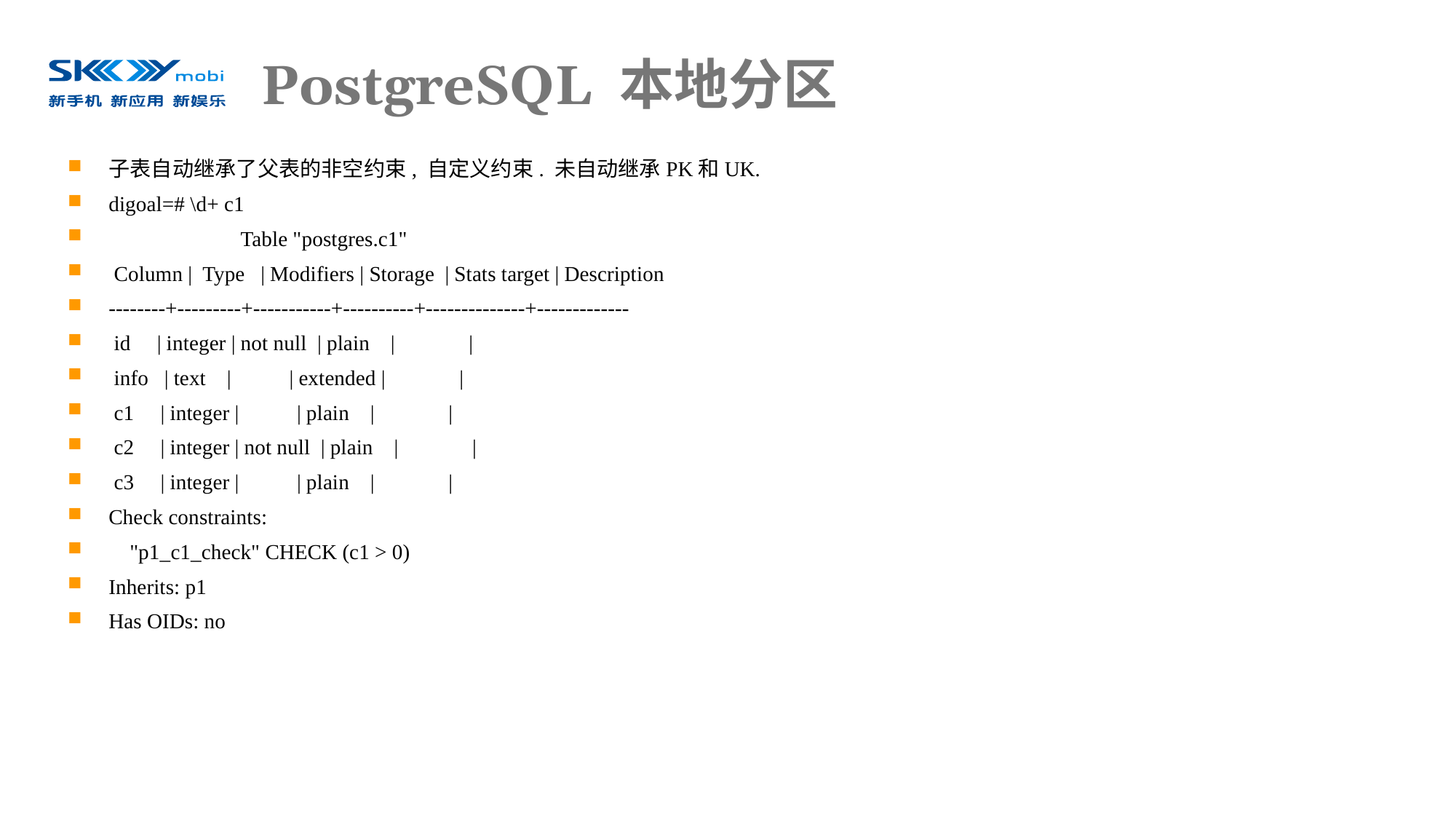

# PostgreSQL 本地分区
子表自动继承了父表的非空约束, 自定义约束. 未自动继承PK和UK.
digoal=# \d+ c1
                         Table "postgres.c1"
 Column |  Type   | Modifiers | Storage  | Stats target | Description
--------+---------+-----------+----------+--------------+-------------
 id     | integer | not null  | plain    |              |
 info   | text    |           | extended |              |
 c1     | integer |           | plain    |              |
 c2     | integer | not null  | plain    |              |
 c3     | integer |           | plain    |              |
Check constraints:
    "p1_c1_check" CHECK (c1 > 0)
Inherits: p1
Has OIDs: no